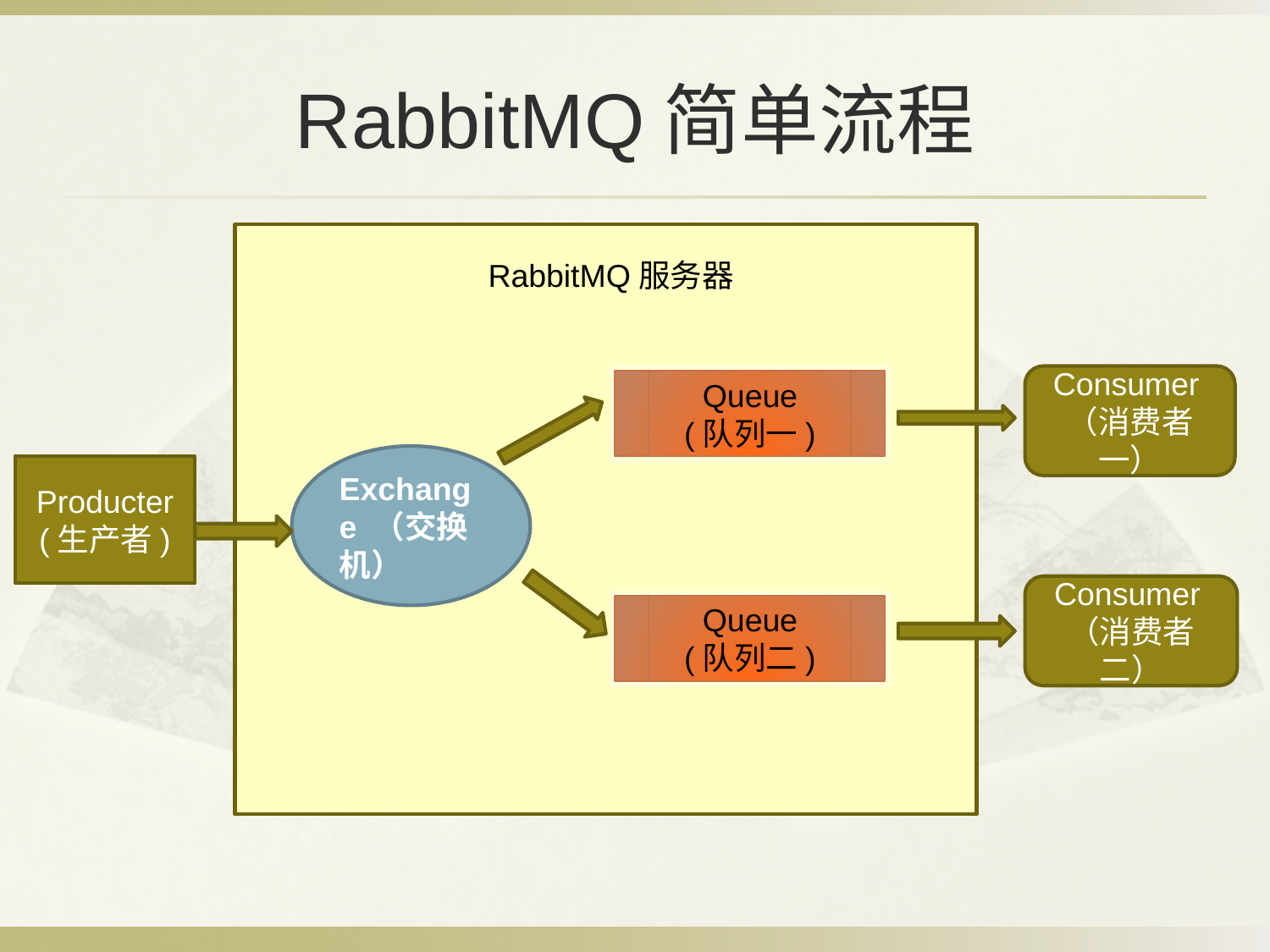

# RabbitMQ简单流程

RabbitMQ服务器
Consumer（消费者一）
Queue
(队列一)

Exchange （交换机）
Producter
(生产者)

Consumer（消费者二）

Queue
(队列二)